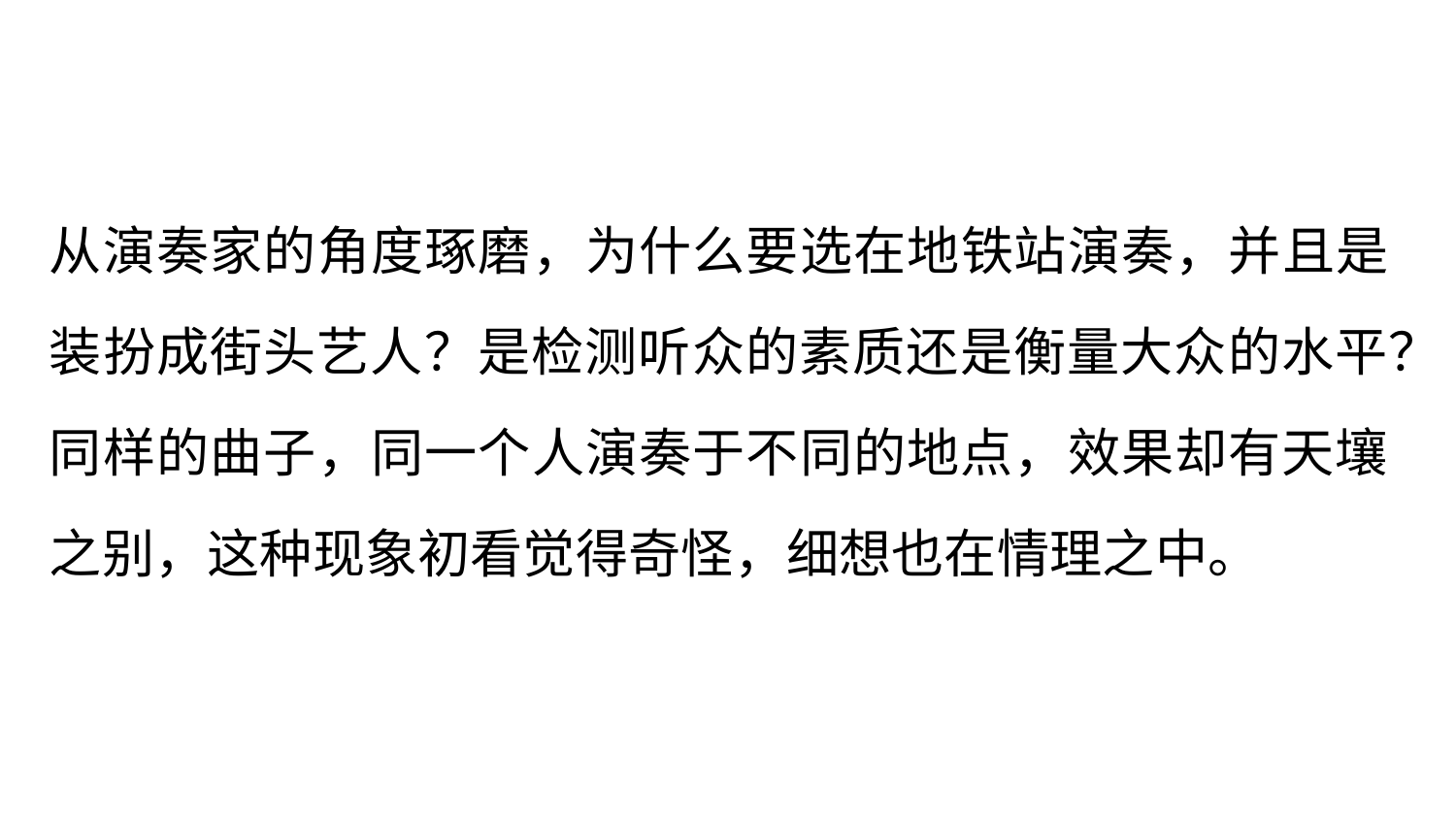

从演奏家的角度琢磨，为什么要选在地铁站演奏，并且是装扮成街头艺人？是检测听众的素质还是衡量大众的水平？同样的曲子，同一个人演奏于不同的地点，效果却有天壤之别，这种现象初看觉得奇怪，细想也在情理之中。